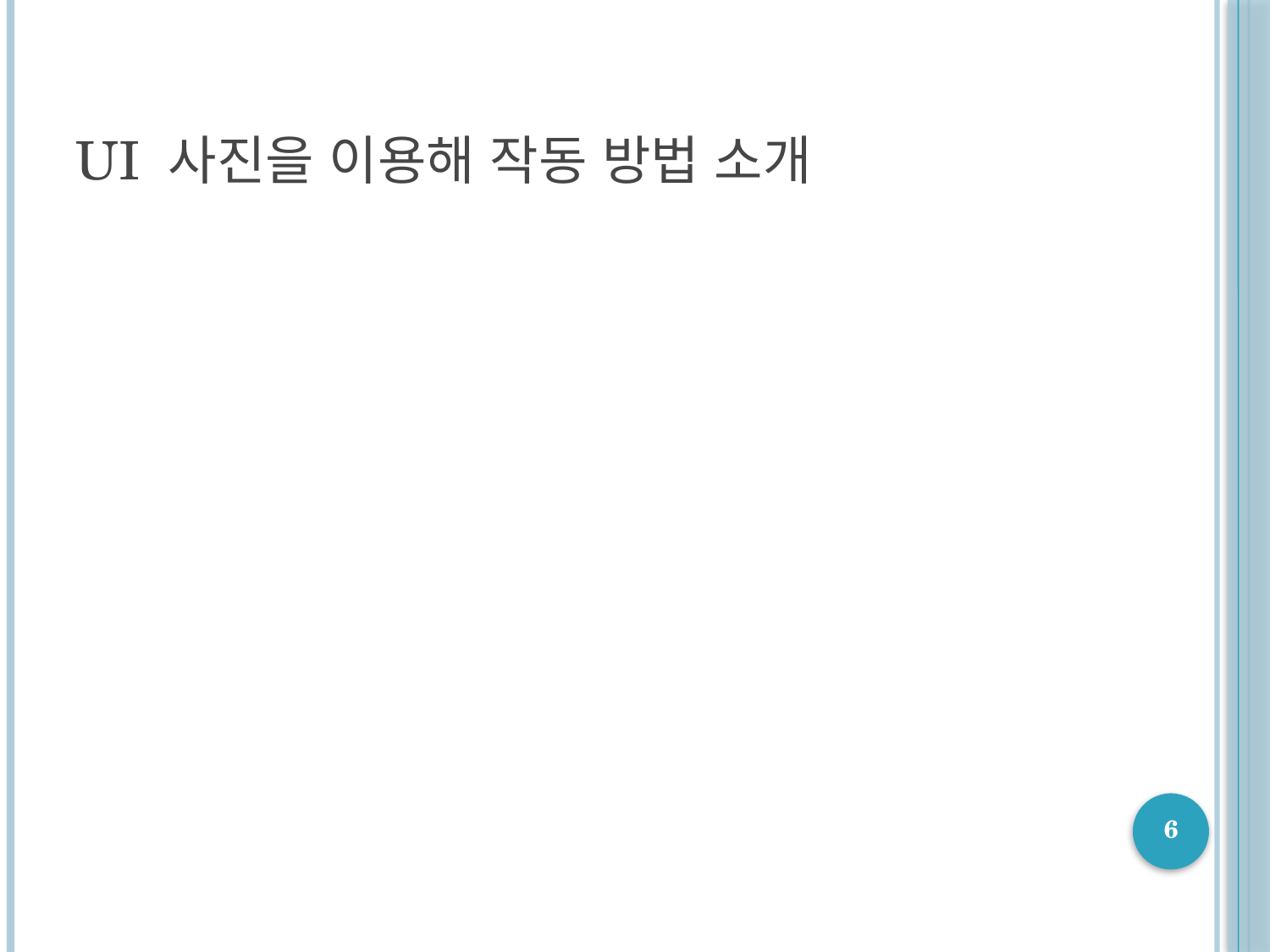

# UI 사진을 이용해 작동 방법 소개

6